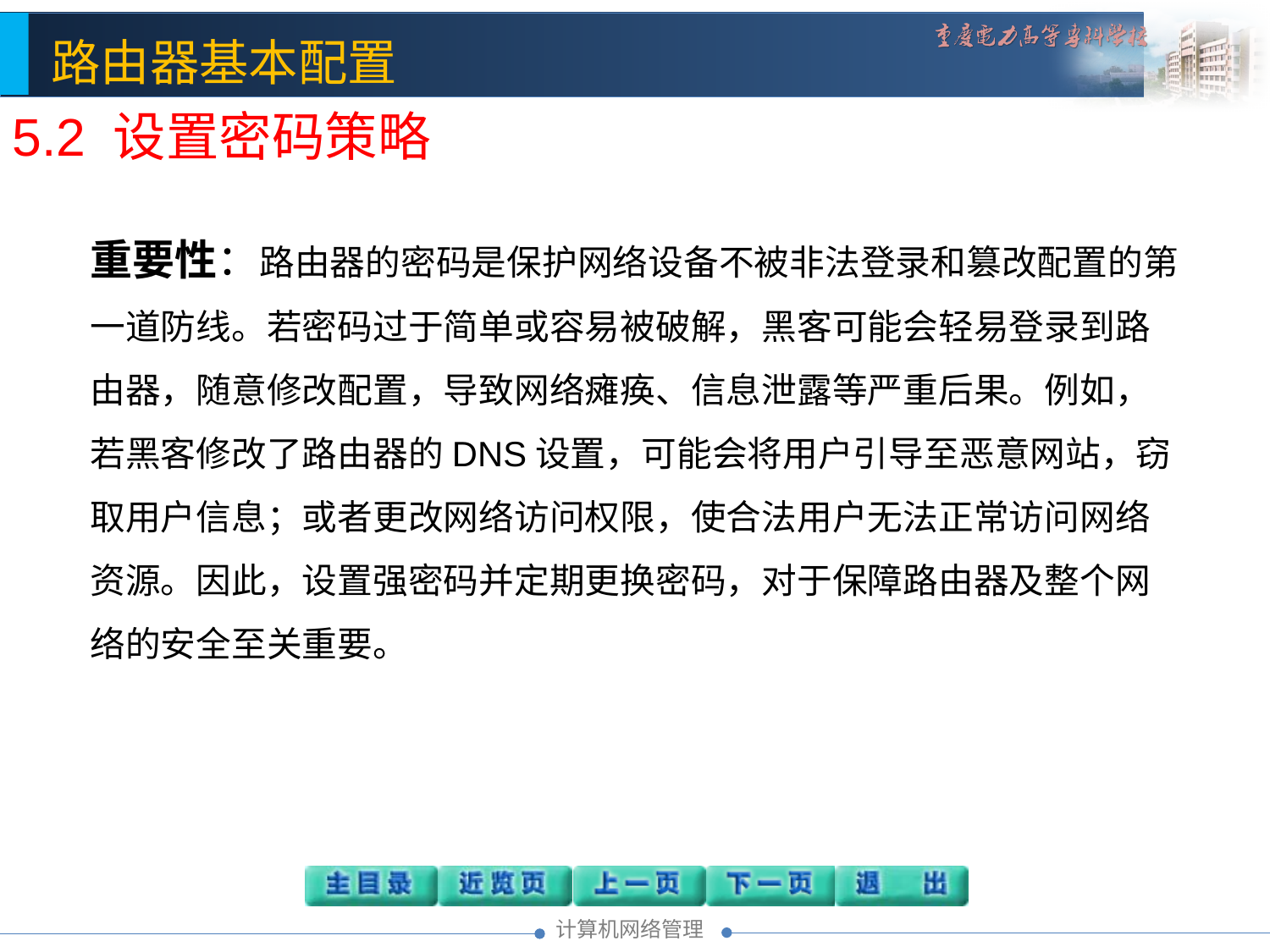

5.2 设置密码策略
重要性：路由器的密码是保护网络设备不被非法登录和篡改配置的第一道防线。若密码过于简单或容易被破解，黑客可能会轻易登录到路由器，随意修改配置，导致网络瘫痪、信息泄露等严重后果。例如，若黑客修改了路由器的DNS设置，可能会将用户引导至恶意网站，窃取用户信息；或者更改网络访问权限，使合法用户无法正常访问网络资源。因此，设置强密码并定期更换密码，对于保障路由器及整个网络的安全至关重要。